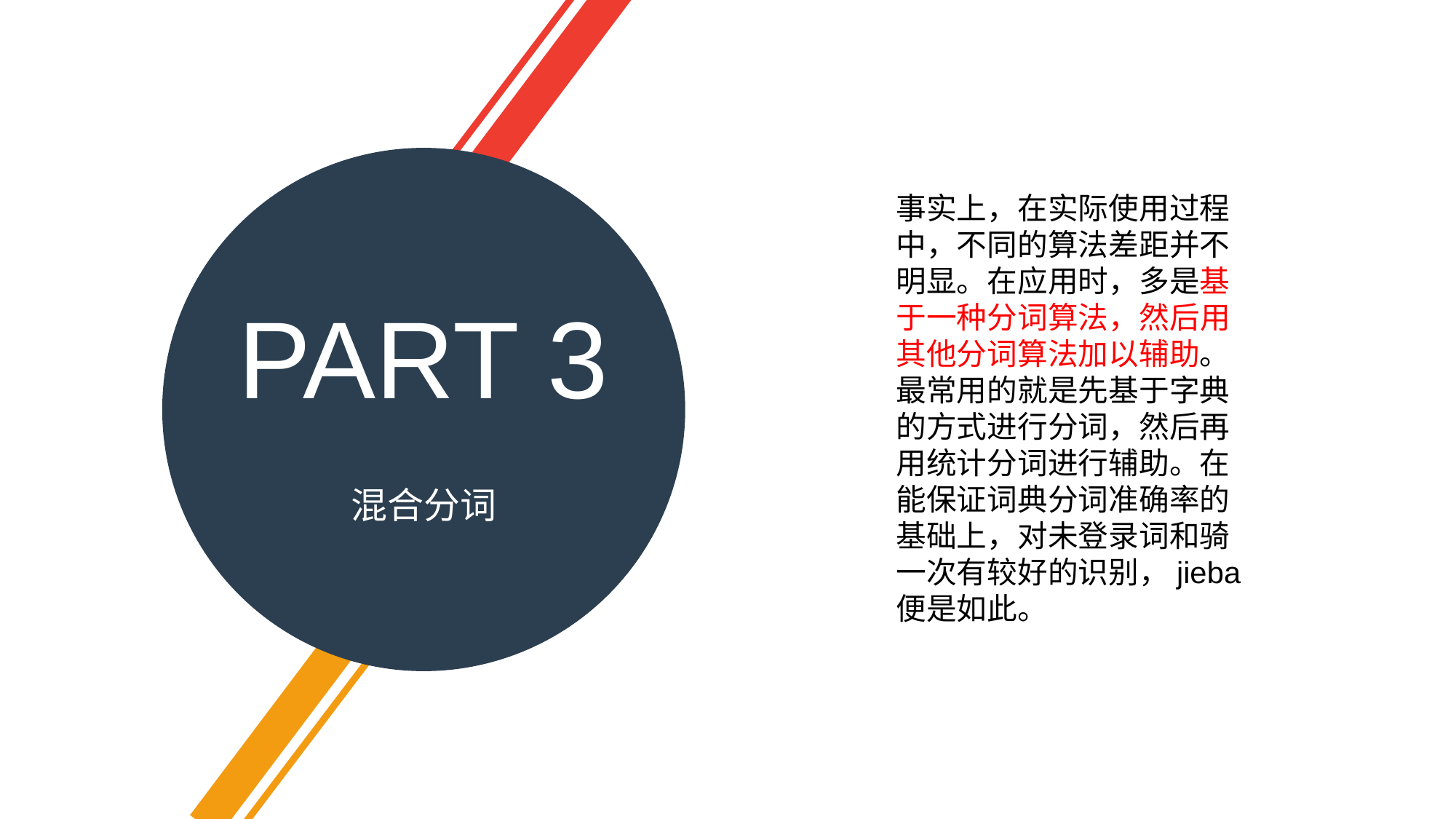

事实上，在实际使用过程中，不同的算法差距并不明显。在应用时，多是基于一种分词算法，然后用其他分词算法加以辅助。最常用的就是先基于字典的方式进行分词，然后再用统计分词进行辅助。在能保证词典分词准确率的基础上，对未登录词和骑一次有较好的识别，jieba便是如此。
PART 3
混合分词